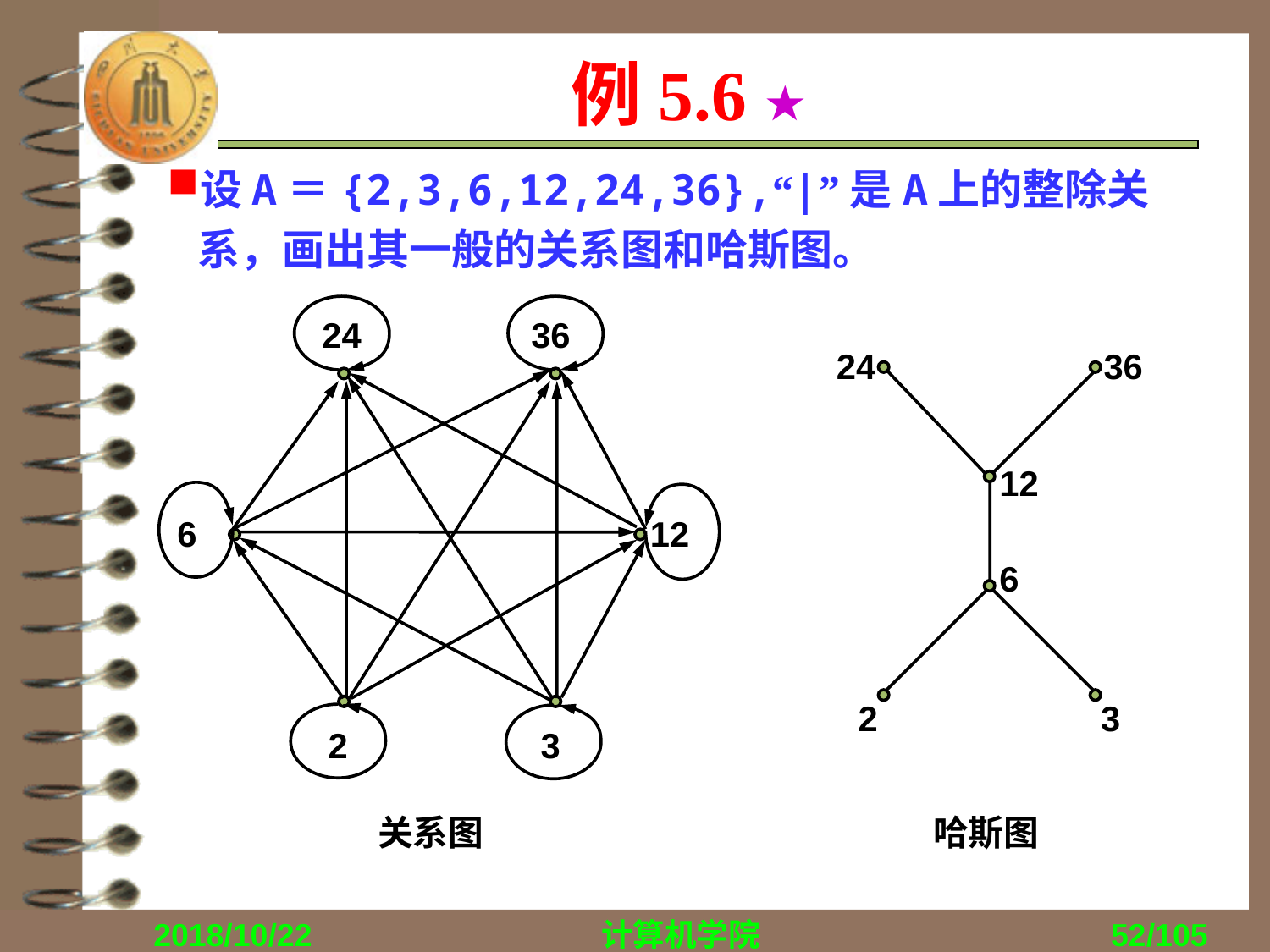

# 例5.6 ★
设A＝{2,3,6,12,24,36},“|”是A上的整除关系，画出其一般的关系图和哈斯图。

24
36
24
36

12

6
12

6

2

3

2
3
关系图
哈斯图
2018/10/22
计算机学院
52/105